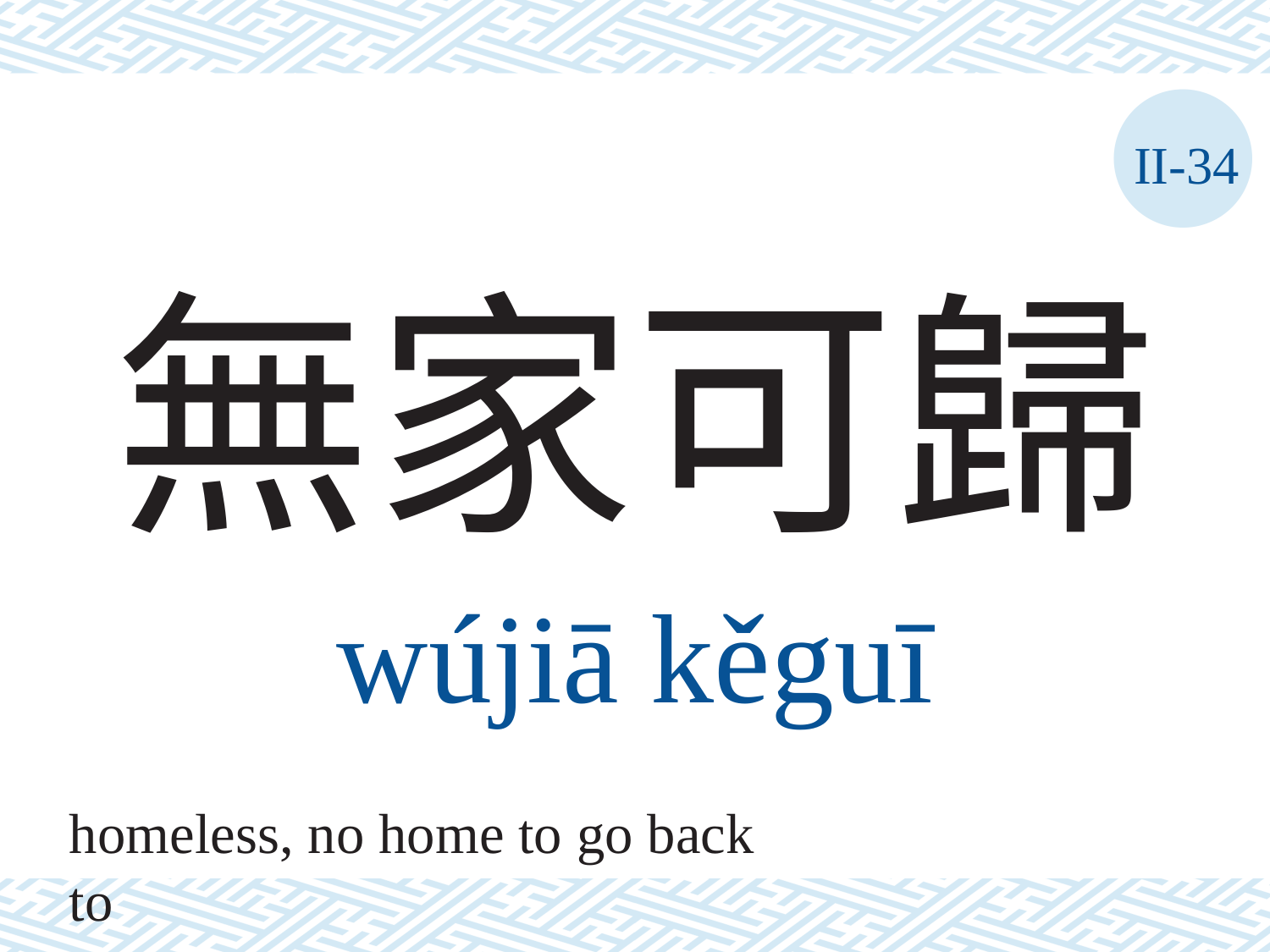

II-34
# 無家可歸
wújiā	kěguī
homeless, no home to go back to